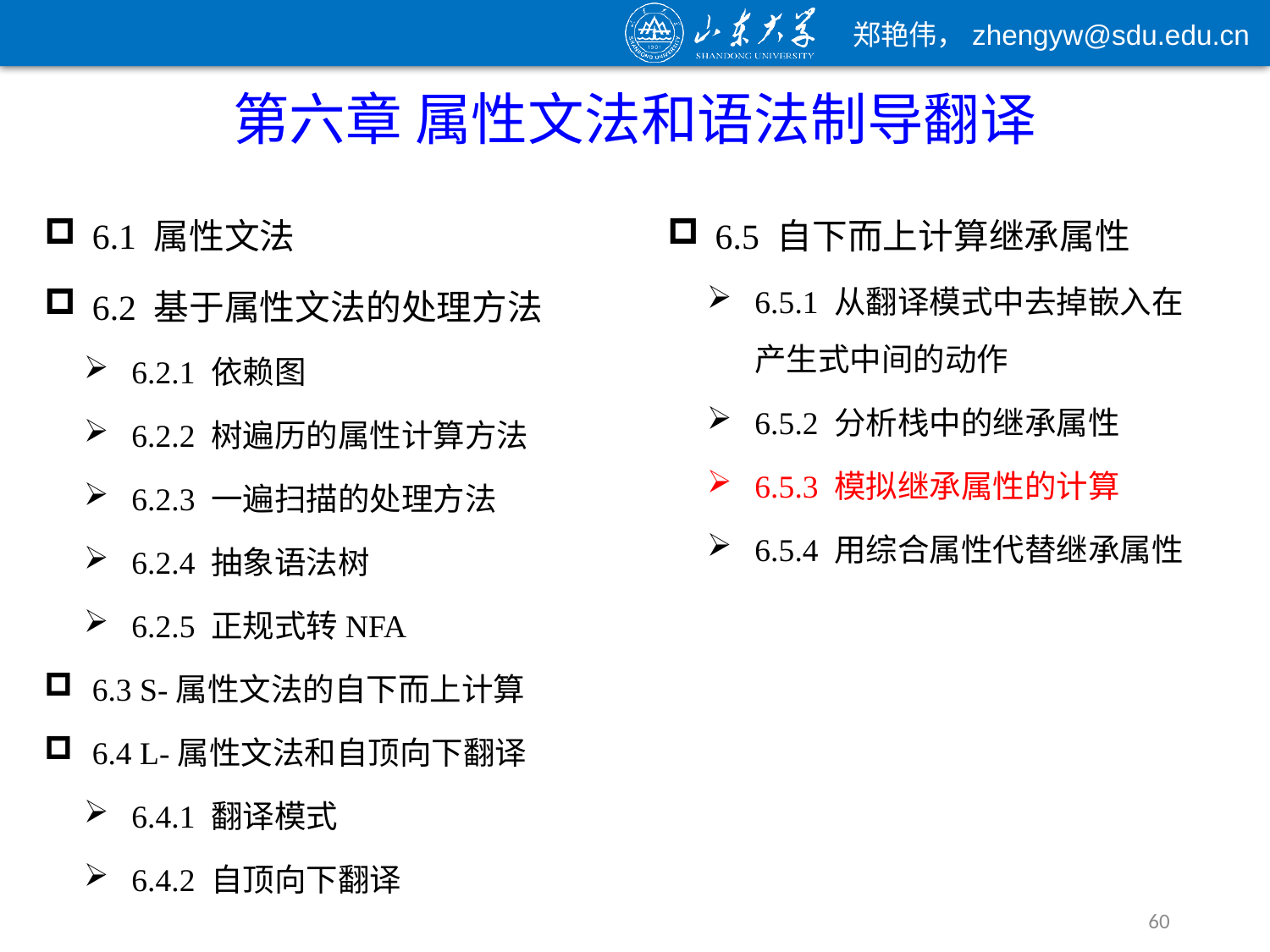

第六章 属性文法和语法制导翻译
6.1 属性文法
6.2 基于属性文法的处理方法
6.2.1 依赖图
6.2.2 树遍历的属性计算方法
6.2.3 一遍扫描的处理方法
6.2.4 抽象语法树
6.2.5 正规式转NFA
6.3 S-属性文法的自下而上计算
6.4 L-属性文法和自顶向下翻译
6.4.1 翻译模式
6.4.2 自顶向下翻译
6.5 自下而上计算继承属性
6.5.1 从翻译模式中去掉嵌入在产生式中间的动作
6.5.2 分析栈中的继承属性
6.5.3 模拟继承属性的计算
6.5.4 用综合属性代替继承属性
60